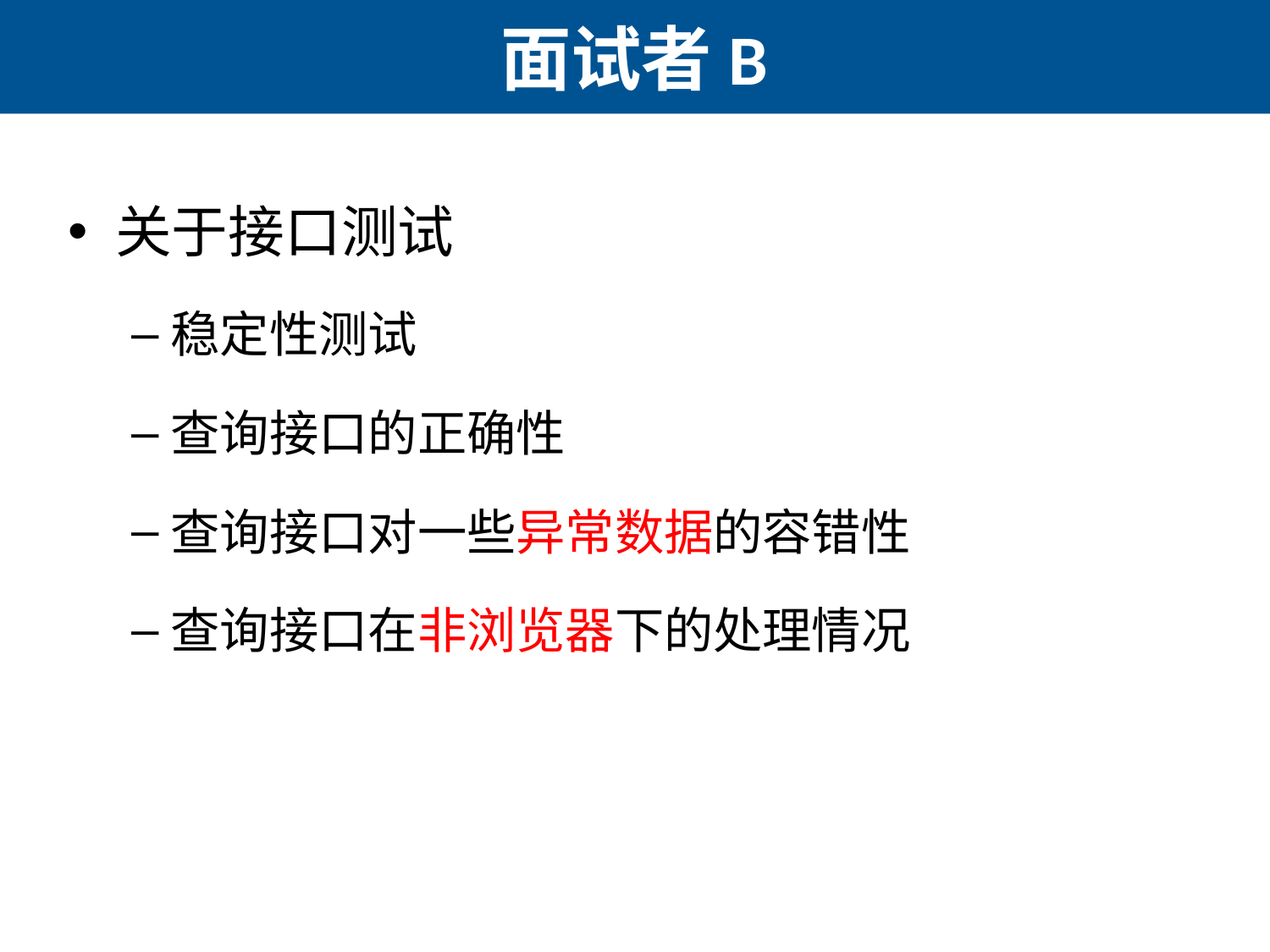

# 面试者B
关于接口测试
稳定性测试
查询接口的正确性
查询接口对一些异常数据的容错性
查询接口在非浏览器下的处理情况